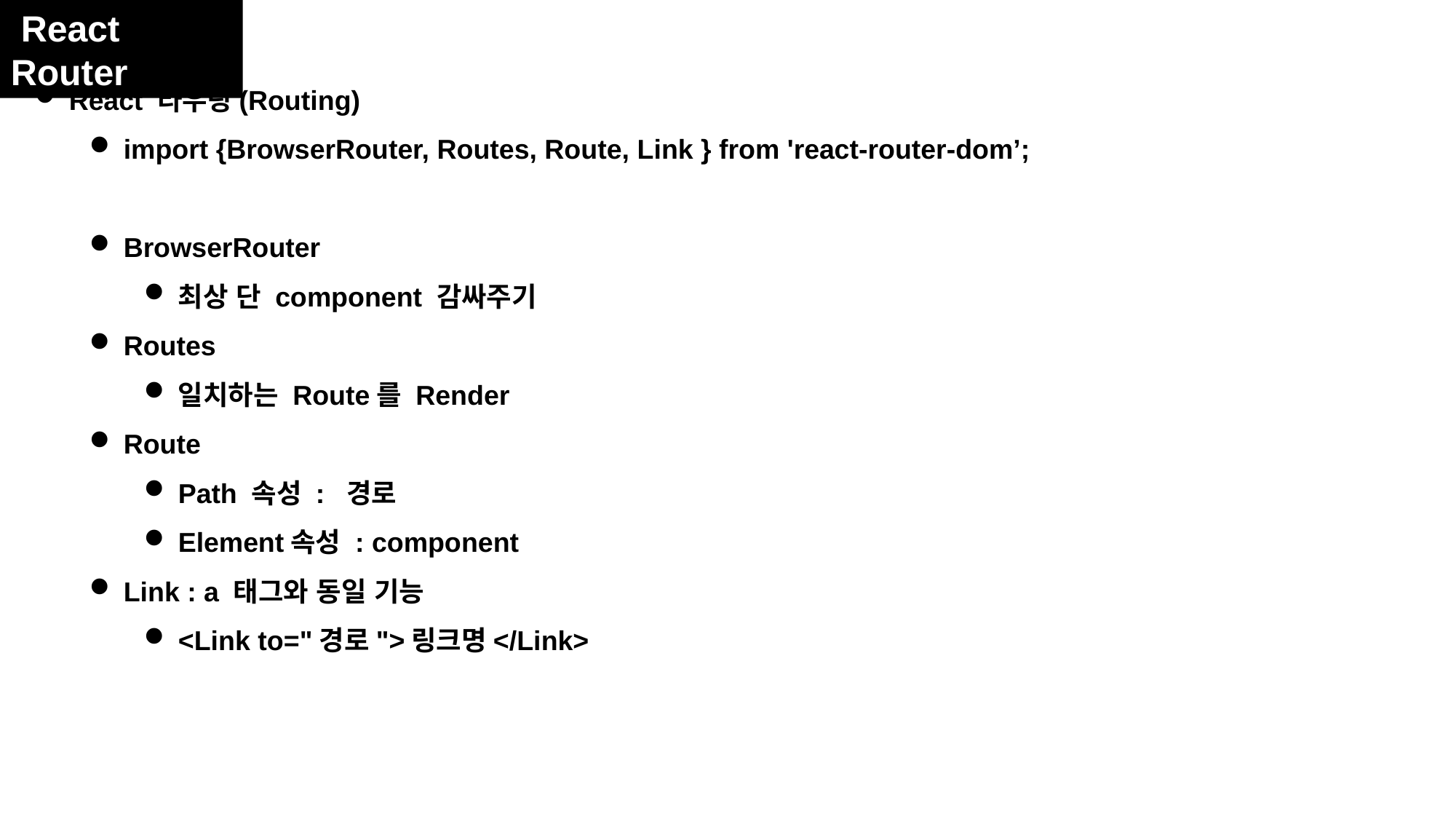

React Router
React 라우팅(Routing)
import {BrowserRouter, Routes, Route, Link } from 'react-router-dom’;

BrowserRouter
최상 단 component 감싸주기
Routes
일치하는 Route를 Render
Route
Path 속성 :  경로
Element속성 : component
Link : a 태그와 동일 기능
<Link to="경로">링크명</Link>